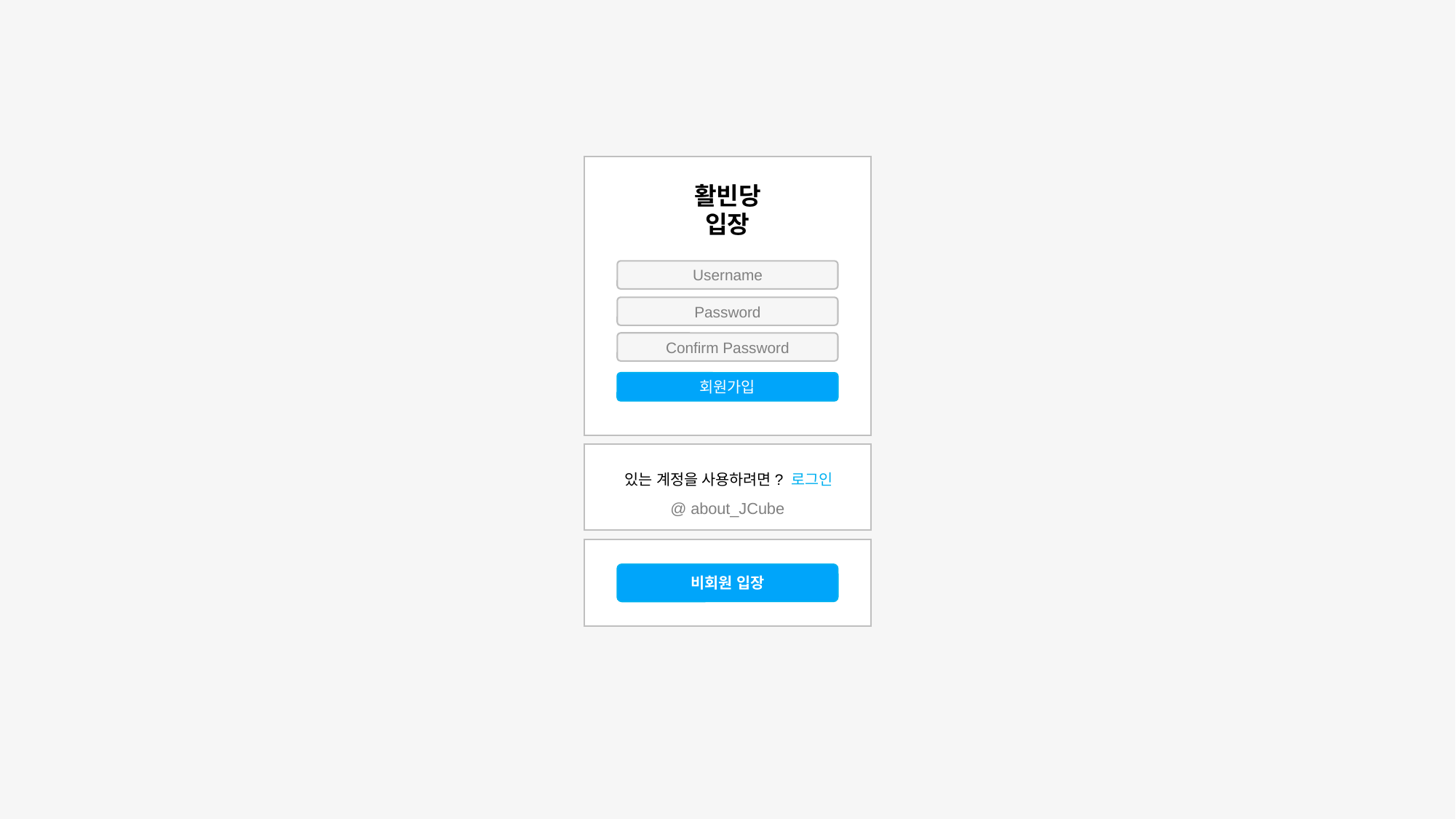

활빈당
입장
Username
Password
Confirm Password
회원가입

있는 계정을 사용하려면? 로그인
@ about_JCube

비회원 입장